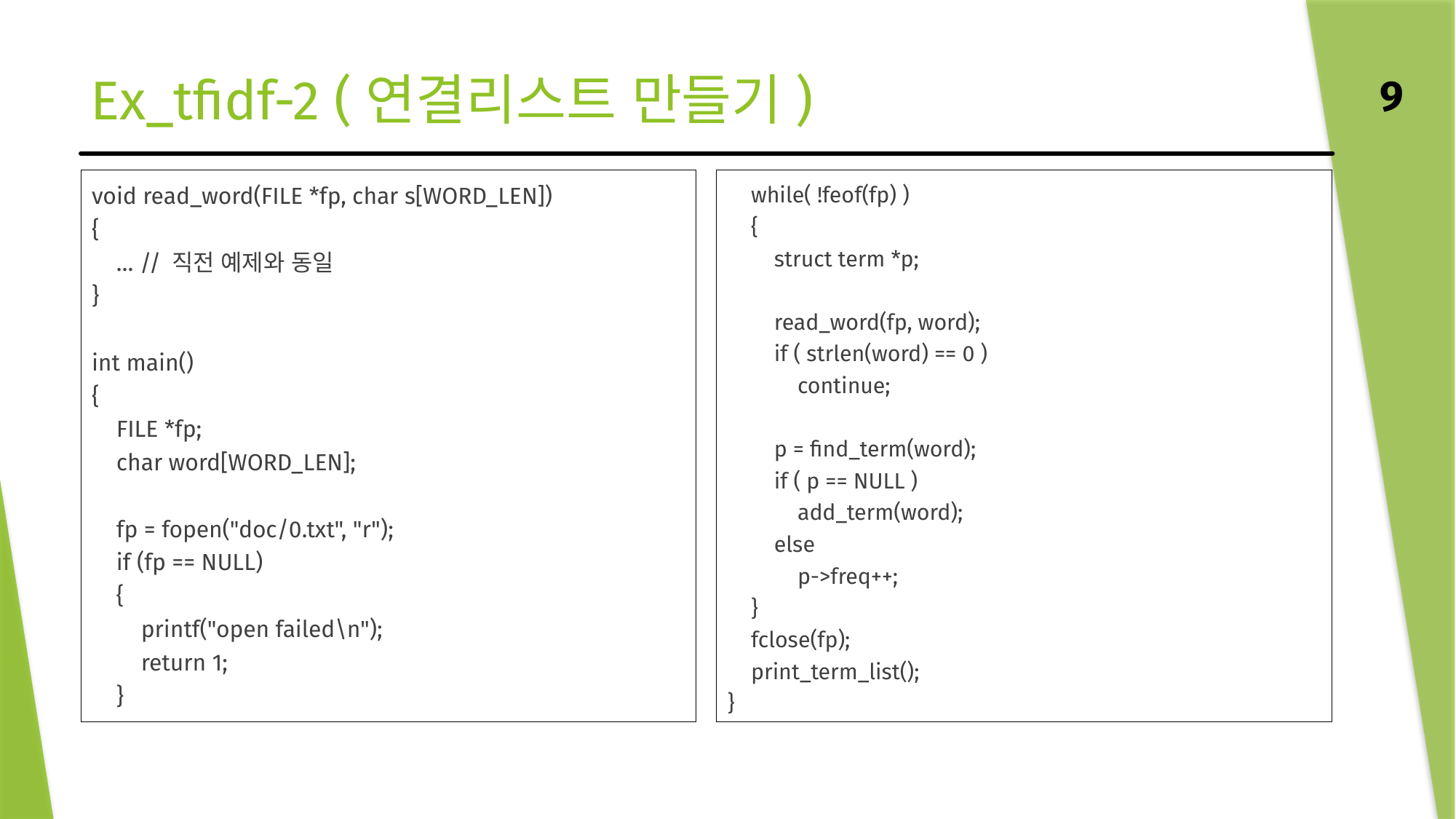

# Ex_tfidf-2 (연결리스트 만들기)
9
void read_word(FILE *fp, char s[WORD_LEN])
{
    … // 직전 예제와 동일
}

int main()
{
    FILE *fp;
    char word[WORD_LEN];

    fp = fopen("doc/0.txt", "r");
    if (fp == NULL)
    {
        printf("open failed\n");
        return 1;
    }
    while( !feof(fp) )
    {
        struct term *p;

        read_word(fp, word);
        if ( strlen(word) == 0 )
            continue;

        p = find_term(word);
        if ( p == NULL )
            add_term(word);
        else
            p->freq++;
    }
    fclose(fp);
    print_term_list();
}